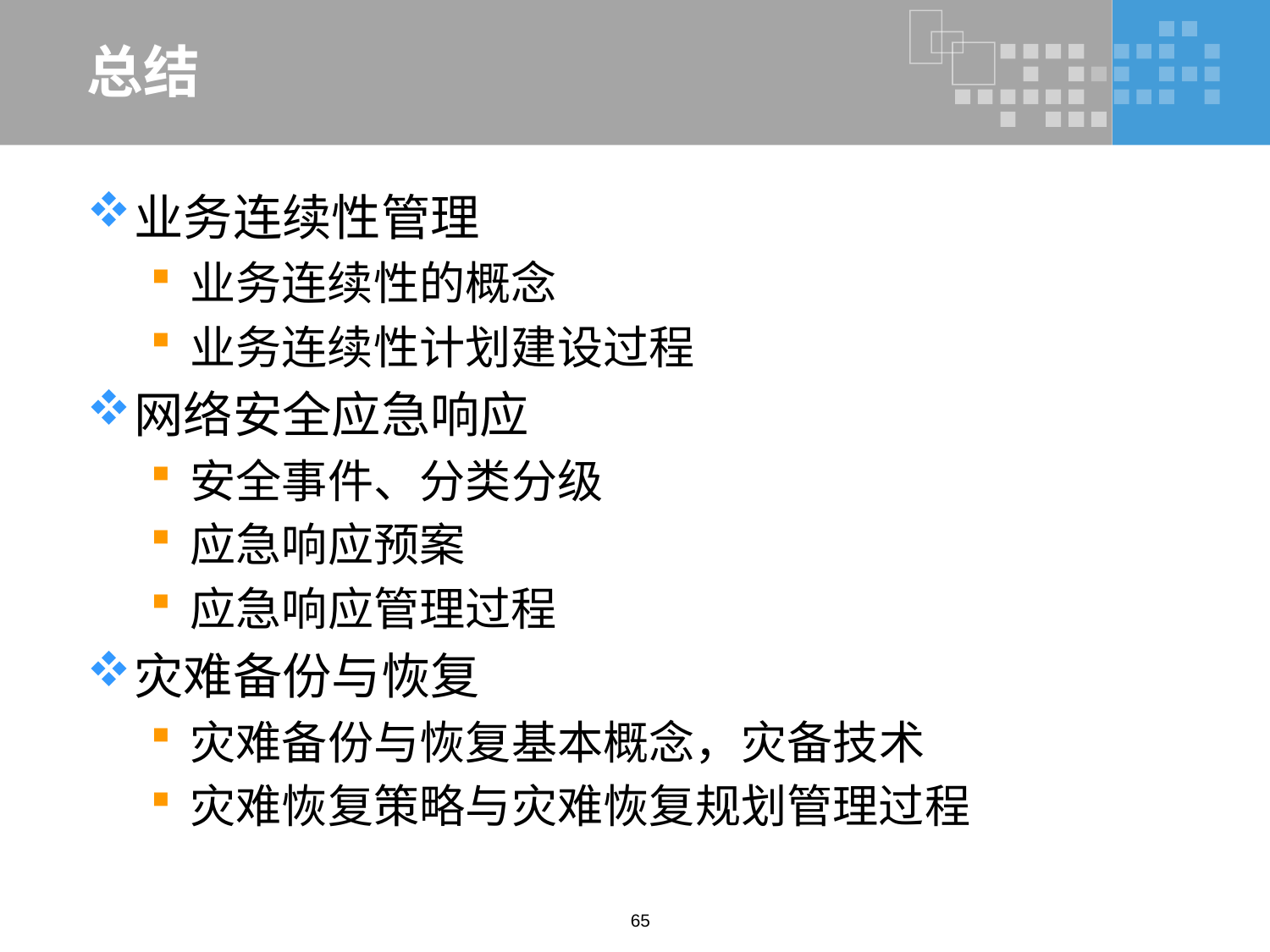

# 总结
业务连续性管理
业务连续性的概念
业务连续性计划建设过程
网络安全应急响应
安全事件、分类分级
应急响应预案
应急响应管理过程
灾难备份与恢复
灾难备份与恢复基本概念，灾备技术
灾难恢复策略与灾难恢复规划管理过程
65